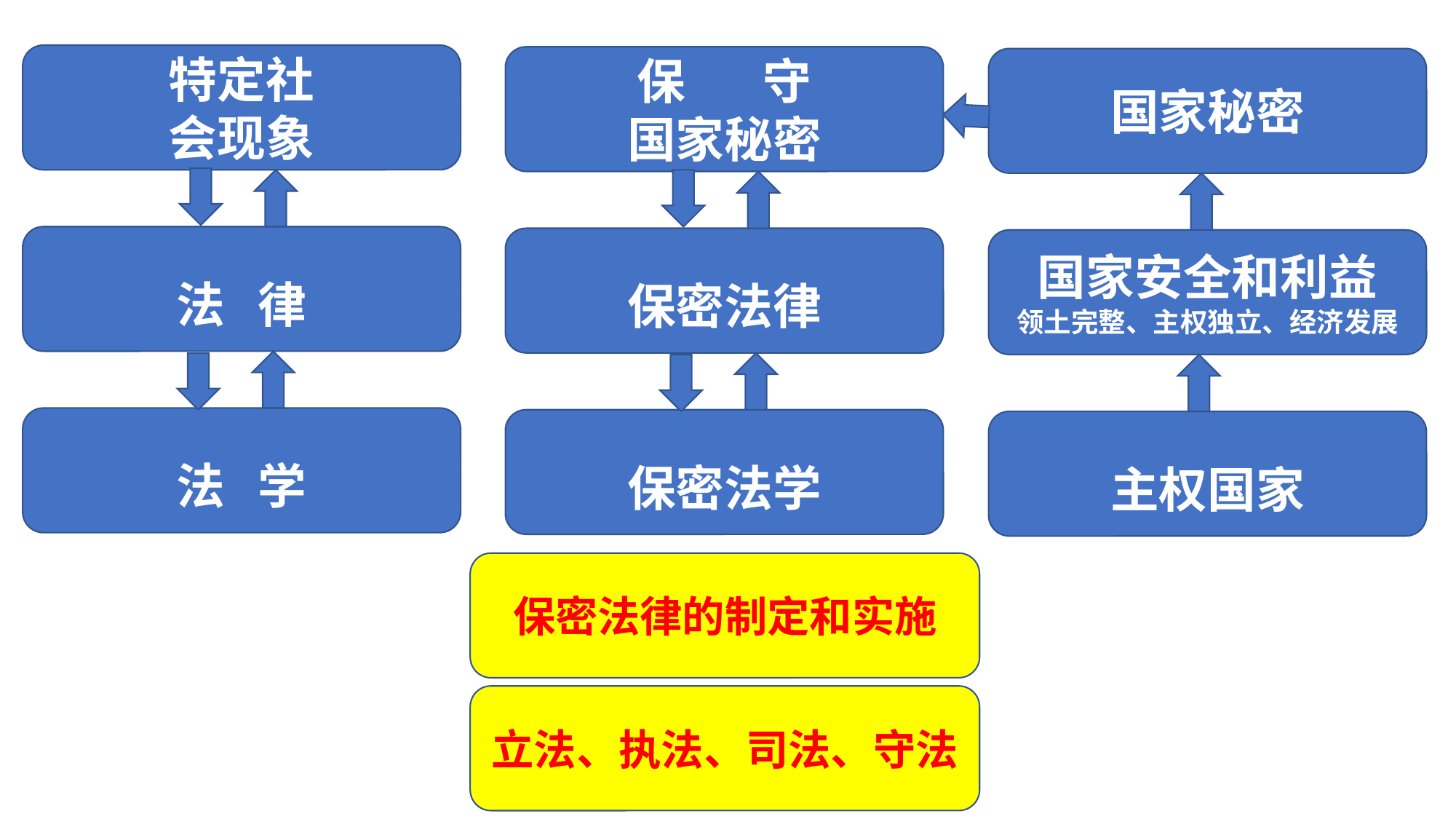

特定社
会现象
保       守
国家秘密
国家秘密

法   律
保密法律
国家安全和利益
领土完整、主权独立、经济发展

法   学
保密法学
主权国家
保密法律的制定和实施
立法、执法、司法、守法